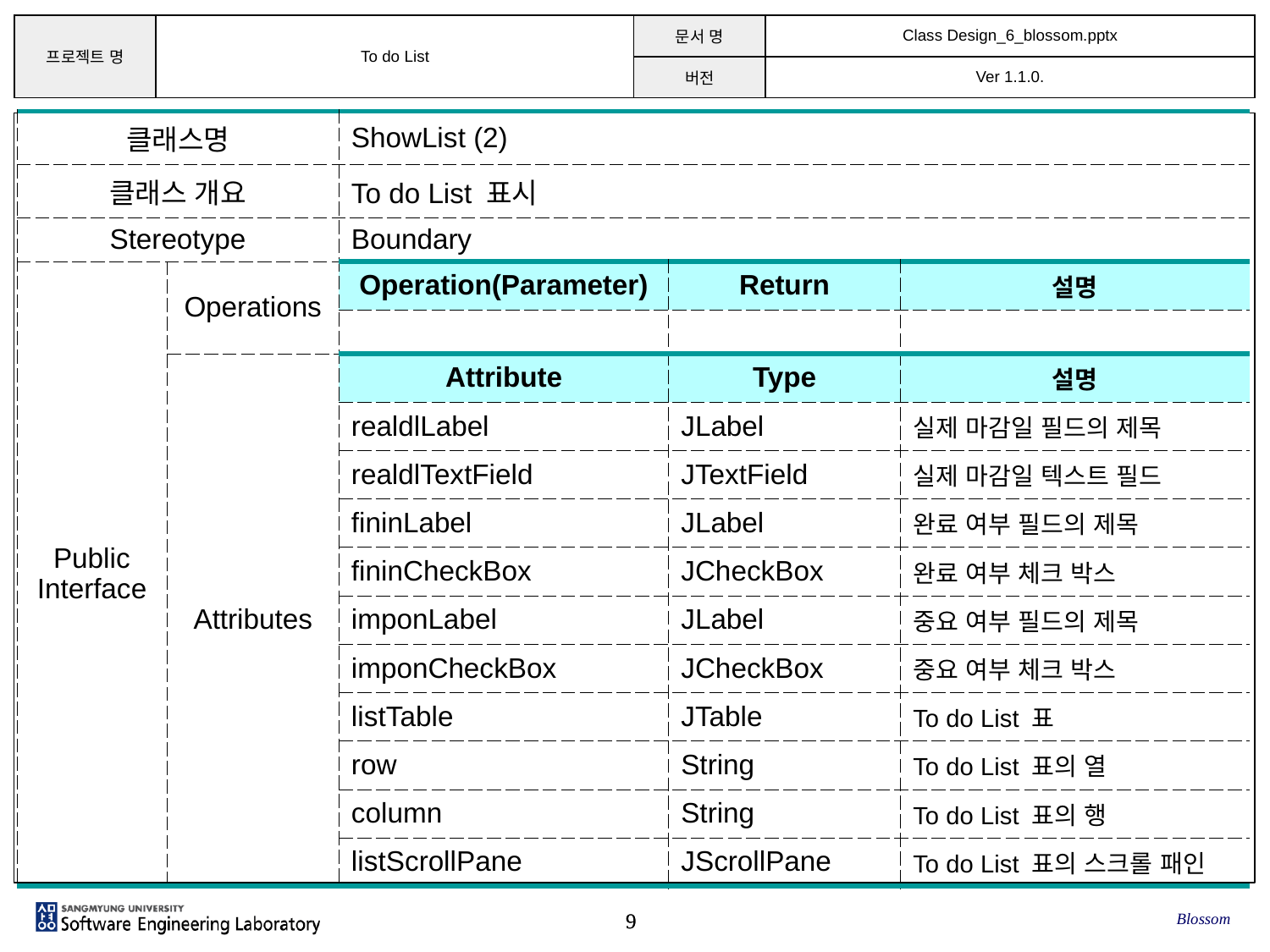

| 클래스명 |  | ShowList (2) |  |  |
| --- | --- | --- | --- | --- |
| 클래스 개요 |  | To do List 표시 |  |  |
| Stereotype |  | Boundary |  |  |
| Public Interface | Operations | Operation(Parameter) | Return | 설명 |
|  |  |  |  |  |
|  | Attributes | Attribute | Type | 설명 |
|  |  | realdlLabel | JLabel | 실제 마감일 필드의 제목 |
|  |  | realdlTextField | JTextField | 실제 마감일 텍스트 필드 |
|  |  | fininLabel | JLabel | 완료 여부 필드의 제목 |
|  |  | fininCheckBox | JCheckBox | 완료 여부 체크 박스 |
|  |  | imponLabel | JLabel | 중요 여부 필드의 제목 |
|  |  | imponCheckBox | JCheckBox | 중요 여부 체크 박스 |
|  |  | listTable | JTable | To do List 표 |
|  |  | row | String | To do List 표의 열 |
|  |  | column | String | To do List 표의 행 |
|  |  | listScrollPane | JScrollPane | To do List 표의 스크롤 패인 |
Blossom